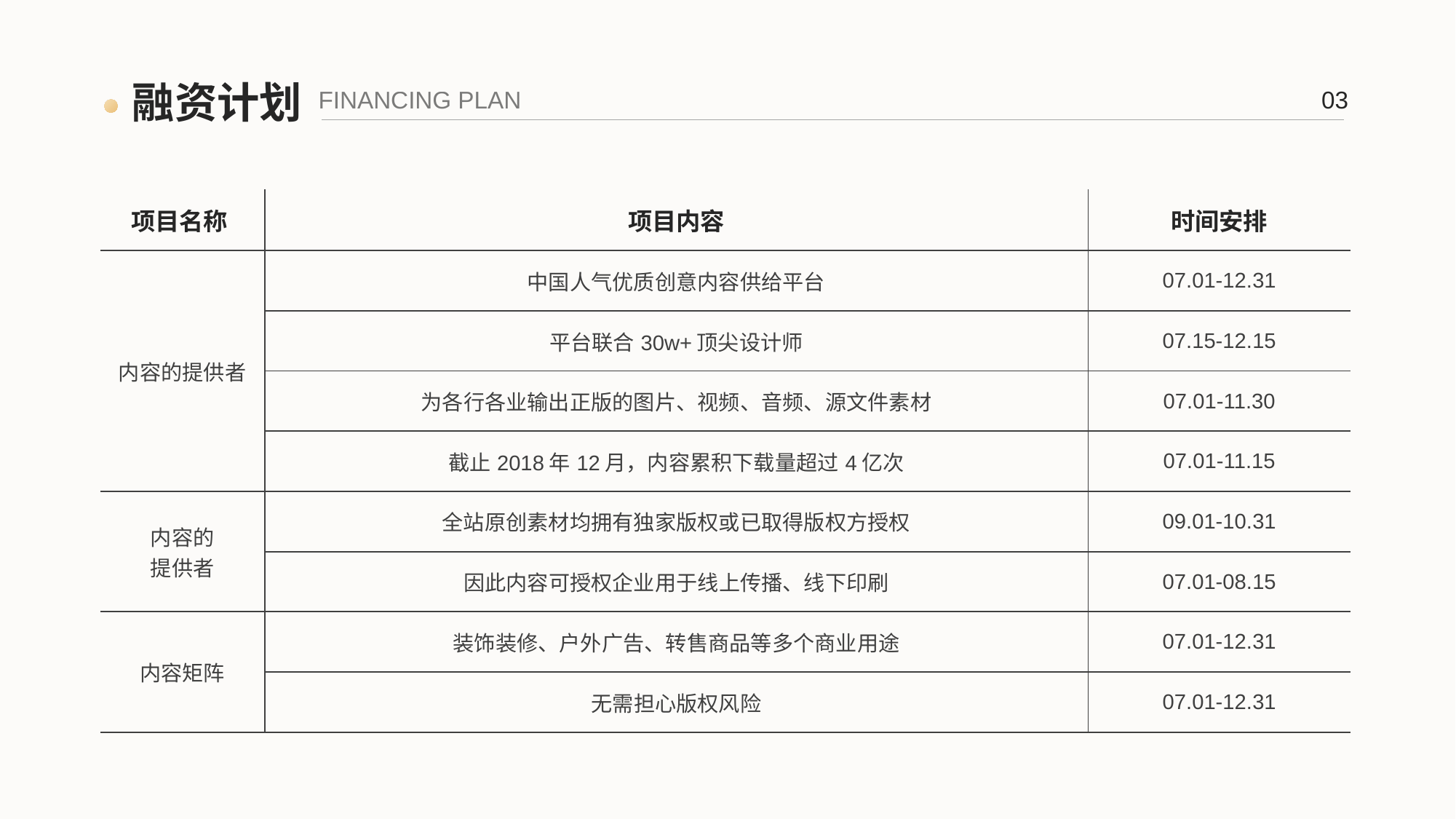

融资计划
FINANCING PLAN
03

| 项目名称 | 项目内容 | 时间安排 |
| --- | --- | --- |
| 内容的提供者 | 中国人气优质创意内容供给平台 | 07.01-12.31 |
|  | 平台联合30w+顶尖设计师 | 07.15-12.15 |
|  | 为各行各业输出正版的图片、视频、音频、源文件素材 | 07.01-11.30 |
|  | 截止2018年12月，内容累积下载量超过4亿次 | 07.01-11.15 |
| 内容的 提供者 | 全站原创素材均拥有独家版权或已取得版权方授权 | 09.01-10.31 |
|  | 因此内容可授权企业用于线上传播、线下印刷 | 07.01-08.15 |
| 内容矩阵 | 装饰装修、户外广告、转售商品等多个商业用途 | 07.01-12.31 |
|  | 无需担心版权风险 | 07.01-12.31 |